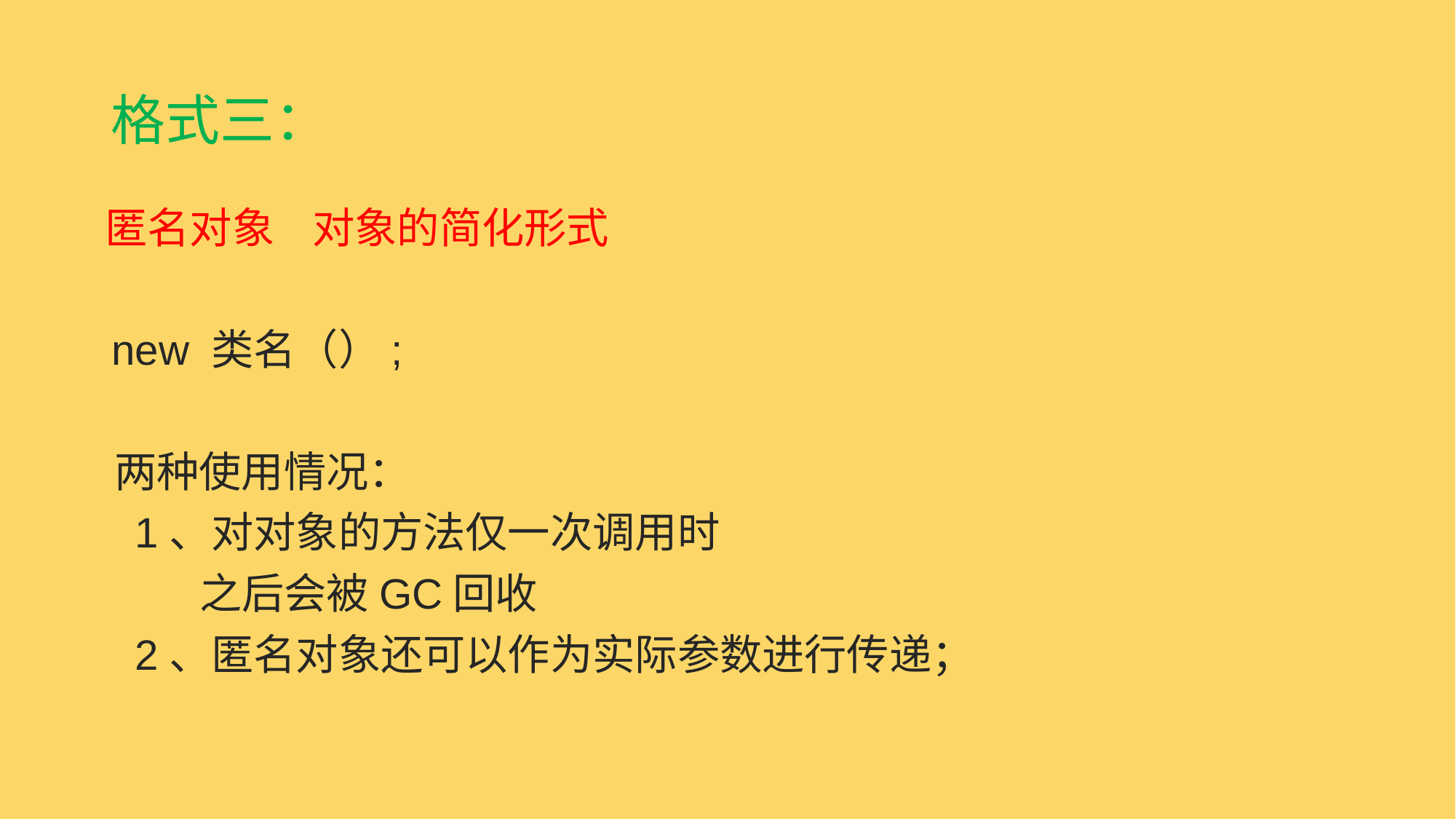

格式三：
  匿名对象    对象的简化形式

   new 类名（）;

   两种使用情况：
     1、对对象的方法仅一次调用时
            之后会被GC回收
     2、匿名对象还可以作为实际参数进行传递；